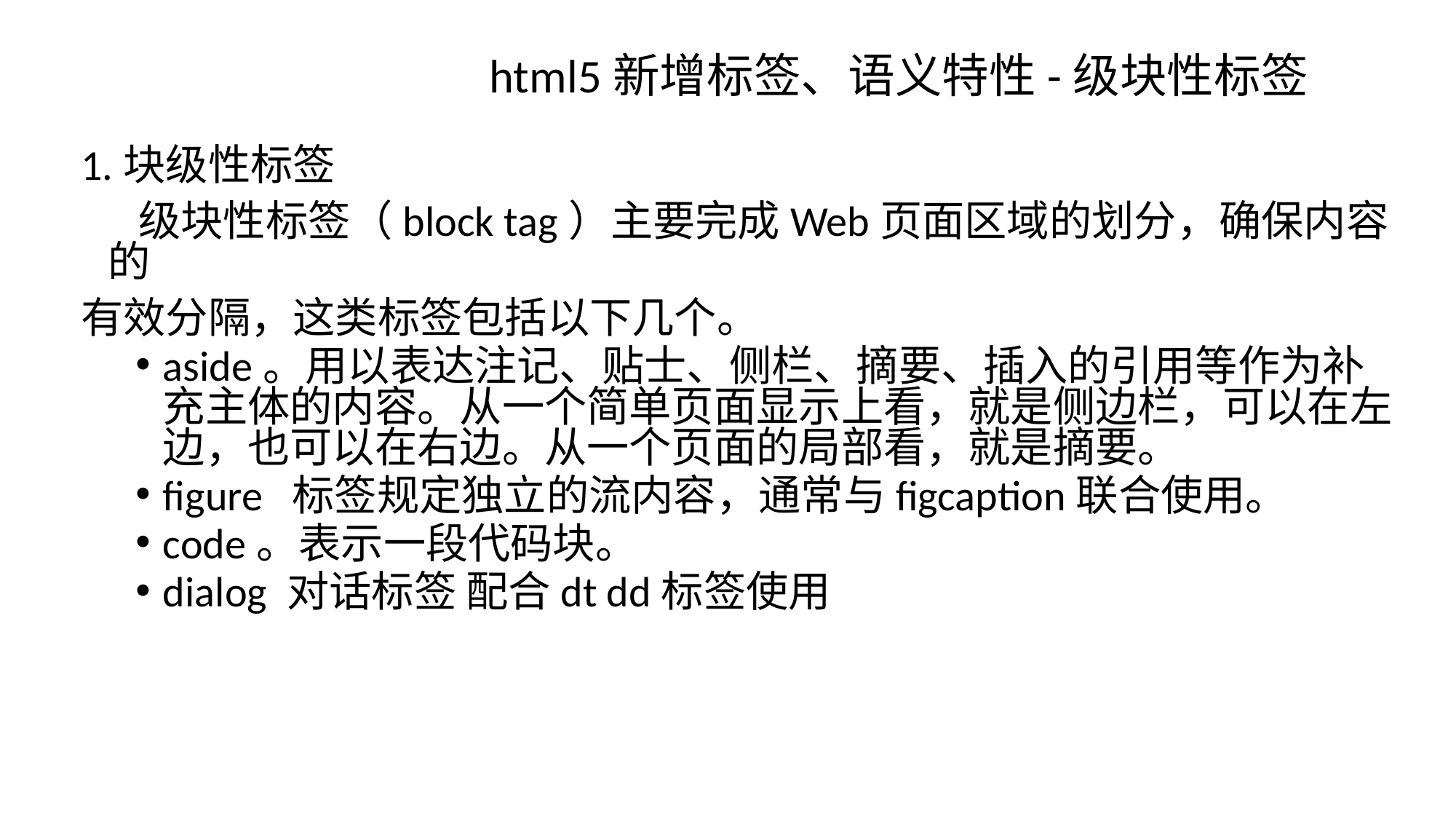

# html5新增标签、语义特性-级块性标签
1.块级性标签
     级块性标签（block tag）主要完成Web页面区域的划分，确保内容的
有效分隔，这类标签包括以下几个。
aside。用以表达注记、贴士、侧栏、摘要、插入的引用等作为补充主体的内容。从一个简单页面显示上看，就是侧边栏，可以在左边，也可以在右边。从一个页面的局部看，就是摘要。
figure  标签规定独立的流内容，通常与figcaption联合使用。
code。表示一段代码块。
dialog 对话标签 配合dt dd标签使用